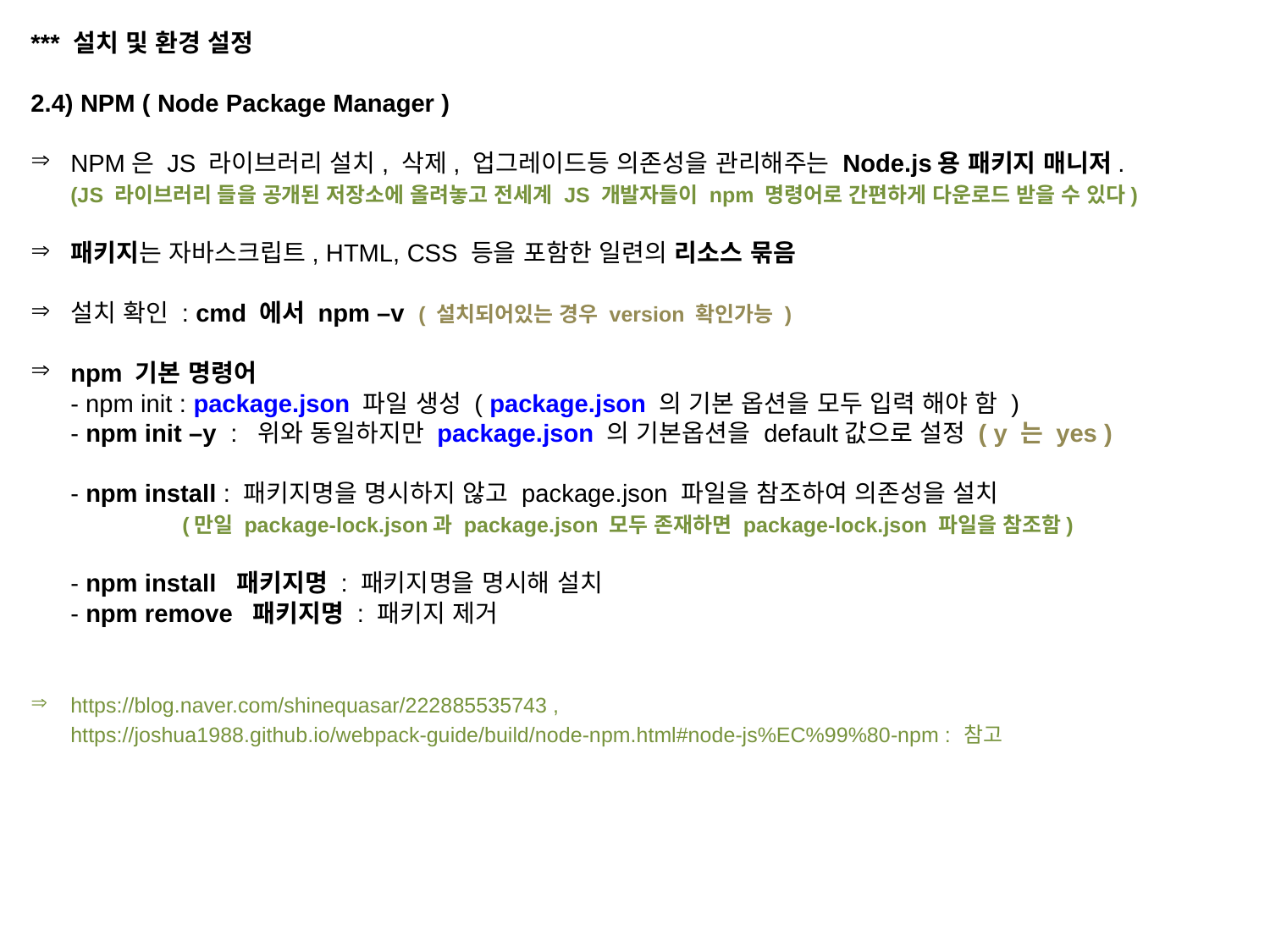

*** 설치 및 환경 설정

2.4) NPM ( Node Package Manager )
NPM은 JS 라이브러리 설치, 삭제, 업그레이드등 의존성을 관리해주는 Node.js용 패키지 매니저.
(JS 라이브러리 들을 공개된 저장소에 올려놓고 전세계 JS 개발자들이 npm 명령어로 간편하게 다운로드 받을 수 있다)
패키지는 자바스크립트, HTML, CSS 등을 포함한 일련의 리소스 묶음
설치 확인 : cmd 에서 npm –v  ( 설치되어있는 경우 version 확인가능 )

npm 기본 명령어
- npm init : package.json 파일 생성 ( package.json 의 기본 옵션을 모두 입력 해야 함 )
- npm init –y  :  위와 동일하지만 package.json 의 기본옵션을 default값으로 설정 ( y 는 yes )
- npm install : 패키지명을 명시하지 않고 package.json 파일을 참조하여 의존성을 설치
                  (만일 package-lock.json과 package.json 모두 존재하면 package-lock.json 파일을 참조함)
- npm install  패키지명 : 패키지명을 명시해 설치
- npm remove  패키지명 : 패키지 제거
https://blog.naver.com/shinequasar/222885535743 ,
https://joshua1988.github.io/webpack-guide/build/node-npm.html#node-js%EC%99%80-npm : 참고